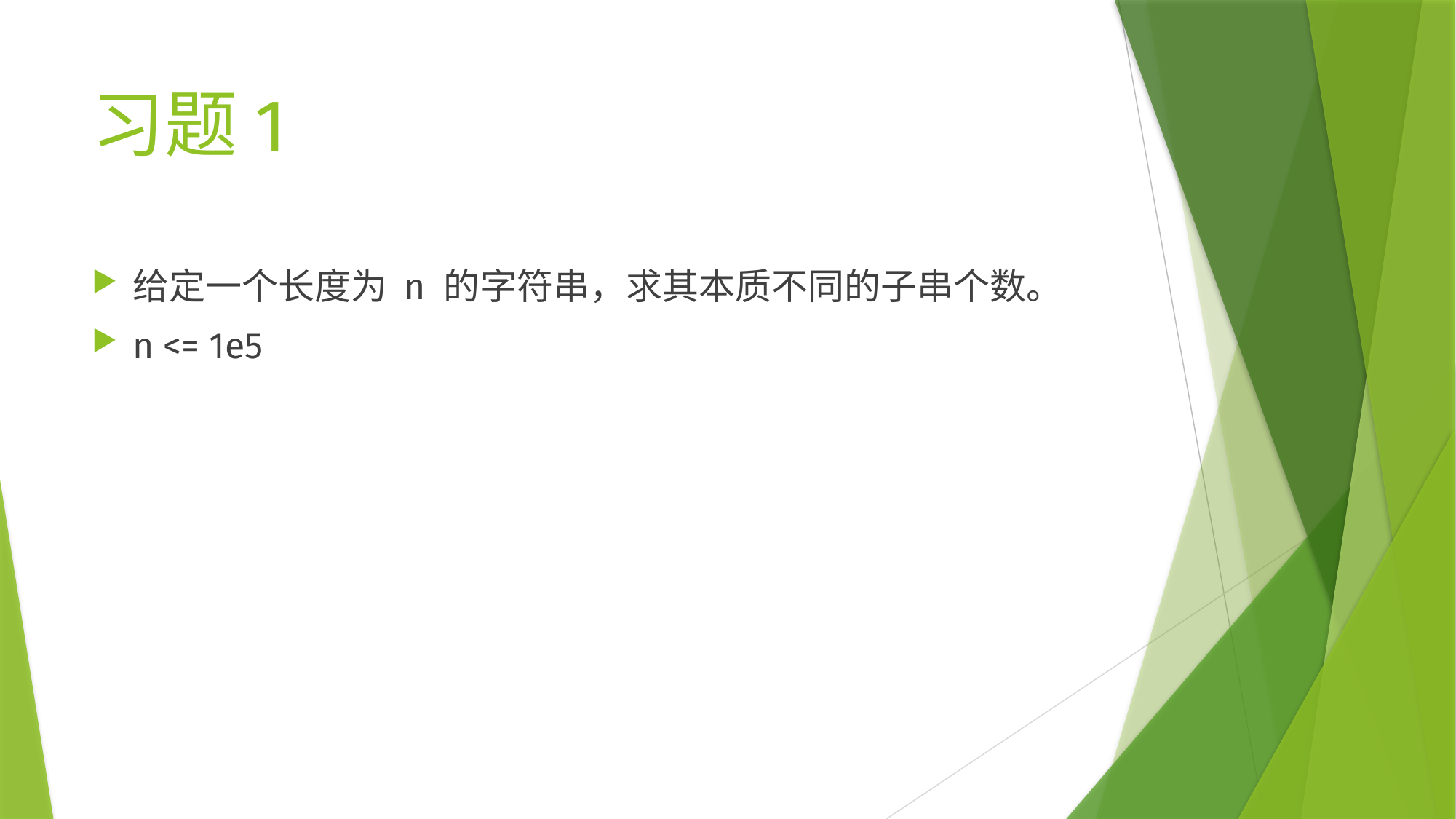

# 习题1
给定一个长度为 n 的字符串，求其本质不同的子串个数。
n <= 1e5